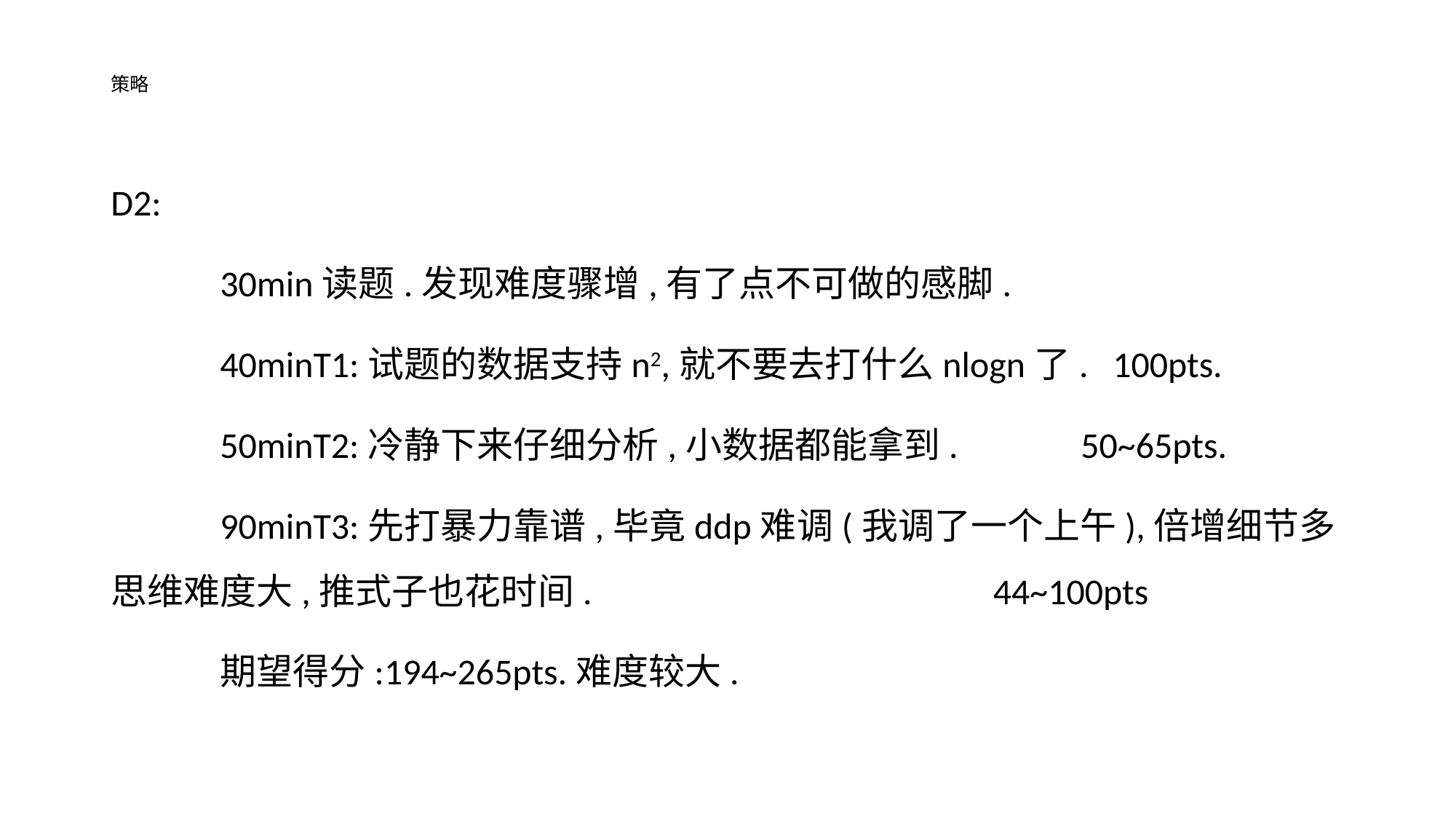

# 策略
D2:
	30min读题.发现难度骤增,有了点不可做的感脚.
	40minT1:试题的数据支持n2,就不要去打什么nlogn了.   100pts.
	50minT2:冷静下来仔细分析,小数据都能拿到.               50~65pts.
	90minT3:先打暴力靠谱,毕竟ddp难调(我调了一个上午),倍增细节多思维难度大,推式子也花时间.                                                 44~100pts
	期望得分:194~265pts.难度较大.